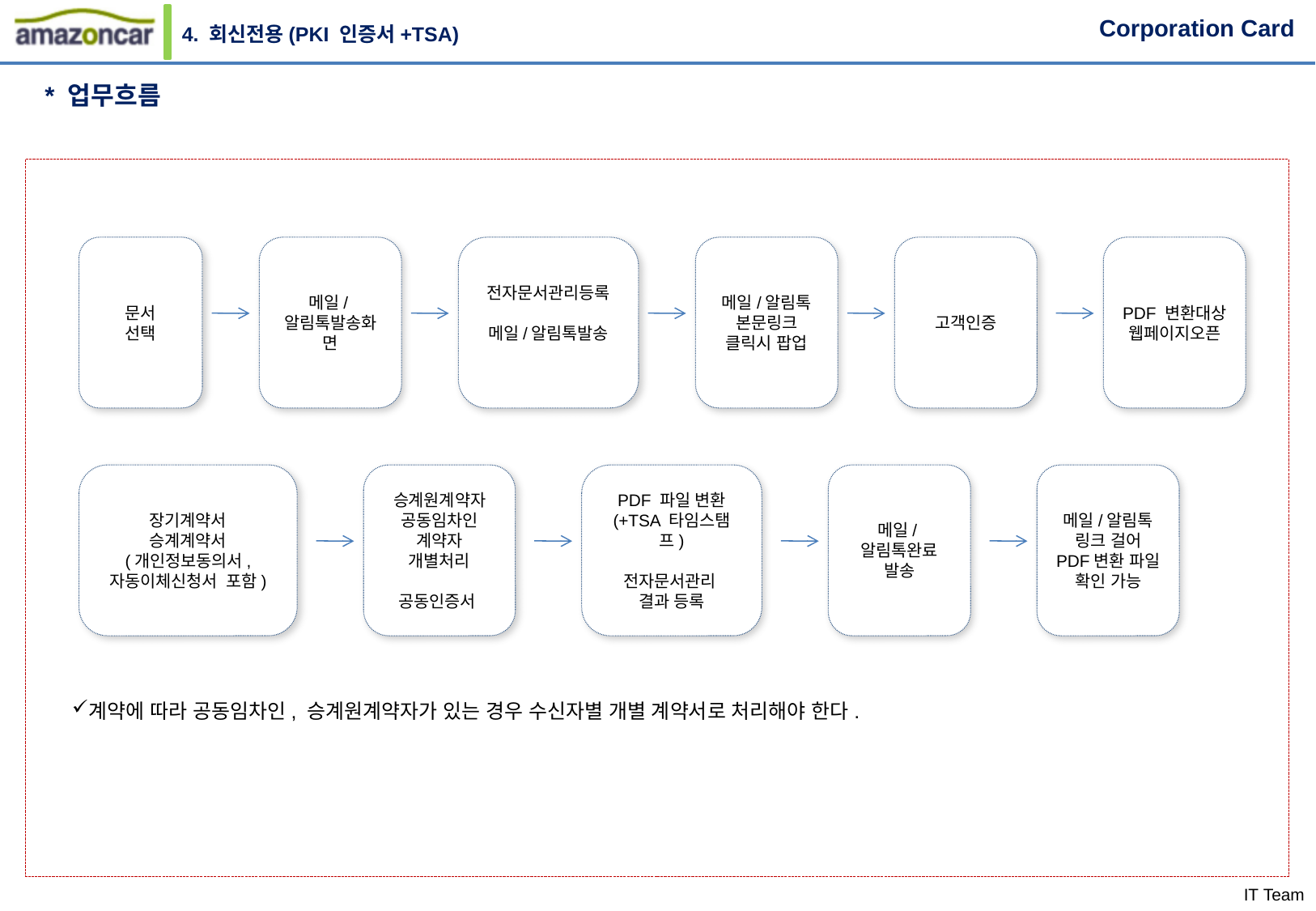

4. 회신전용(PKI 인증서+TSA)
* 업무흐름
문서
선택
메일/알림톡발송화면
전자문서관리등록

메일/알림톡발송

메일/알림톡 본문링크 클릭시 팝업
고객인증
PDF 변환대상 웹페이지오픈
장기계약서
승계계약서
(개인정보동의서,
자동이체신청서  포함)
승계원계약자
공동임차인
계약자
개별처리

공동인증서
PDF 파일 변환
(+TSA 타임스탬프)

전자문서관리
결과 등록
메일/알림톡완료 발송
메일/알림톡 링크 걸어 PDF변환 파일 확인 가능
계약에 따라 공동임차인, 승계원계약자가 있는 경우 수신자별 개별 계약서로 처리해야 한다.